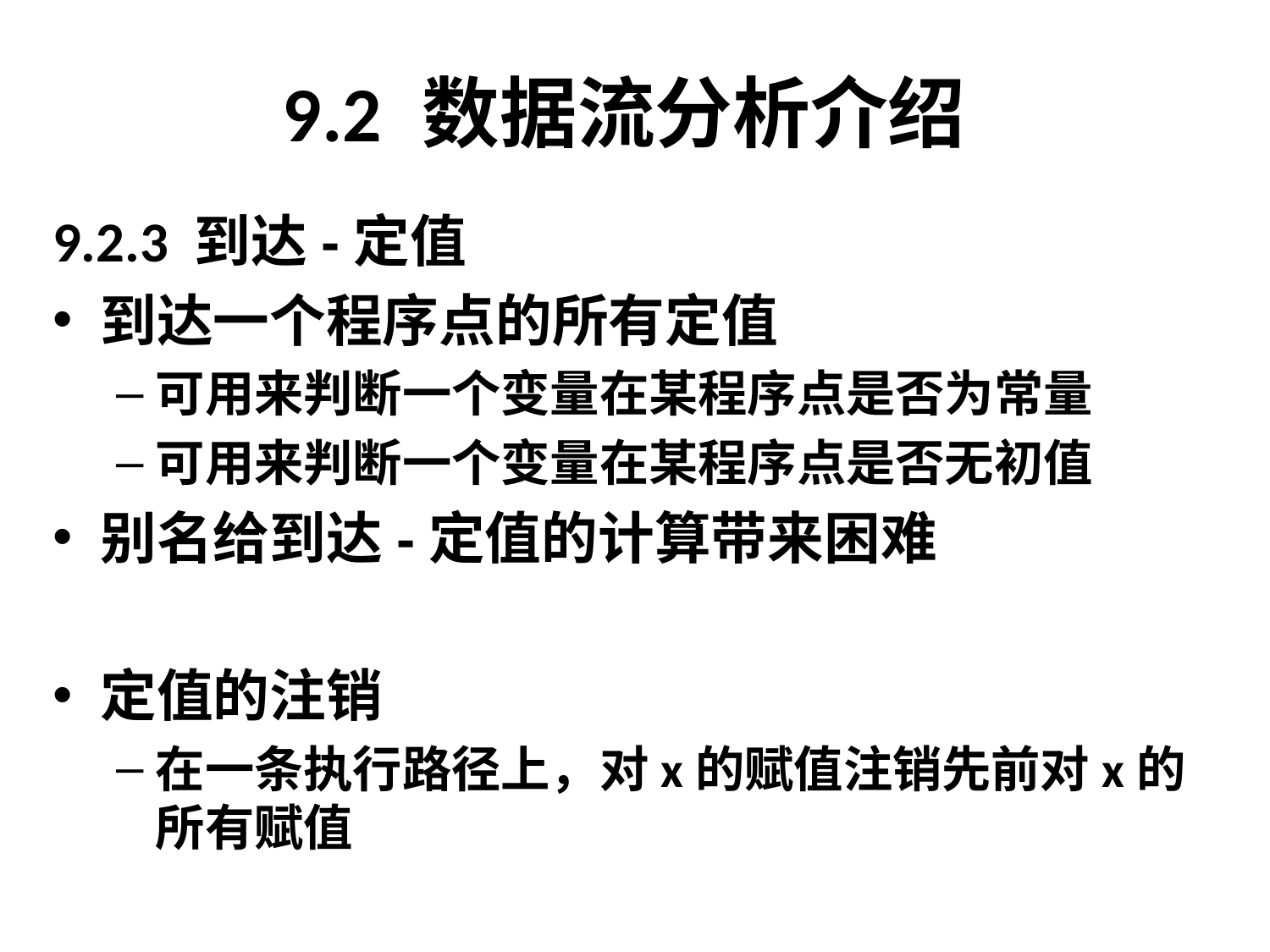

# 9.2 数据流分析介绍
9.2.3 到达-定值
到达一个程序点的所有定值
可用来判断一个变量在某程序点是否为常量
可用来判断一个变量在某程序点是否无初值
别名给到达-定值的计算带来困难

定值的注销
在一条执行路径上，对x的赋值注销先前对x的所有赋值